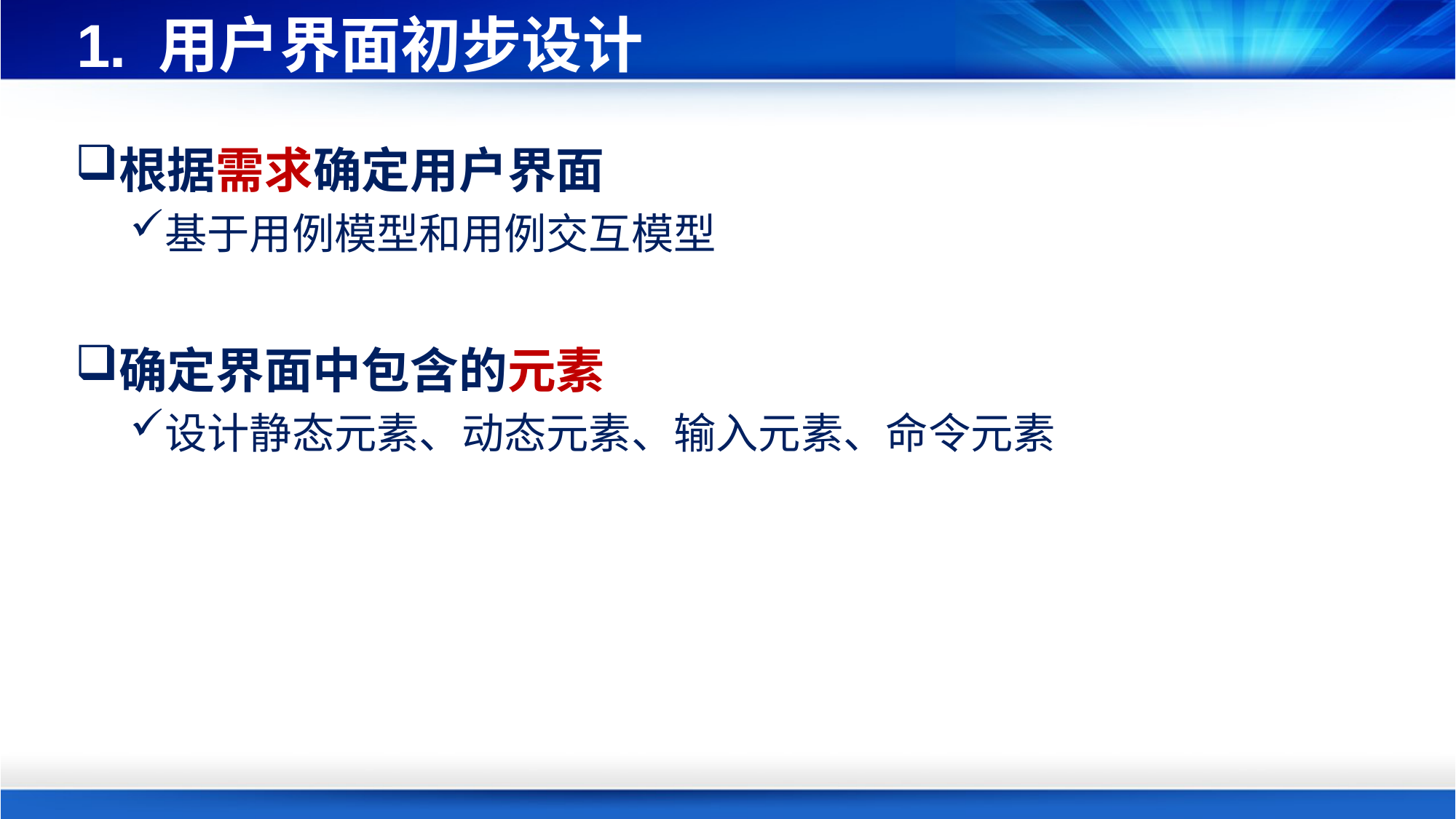

# 1. 用户界面初步设计
根据需求确定用户界面
基于用例模型和用例交互模型

确定界面中包含的元素
设计静态元素、动态元素、输入元素、命令元素